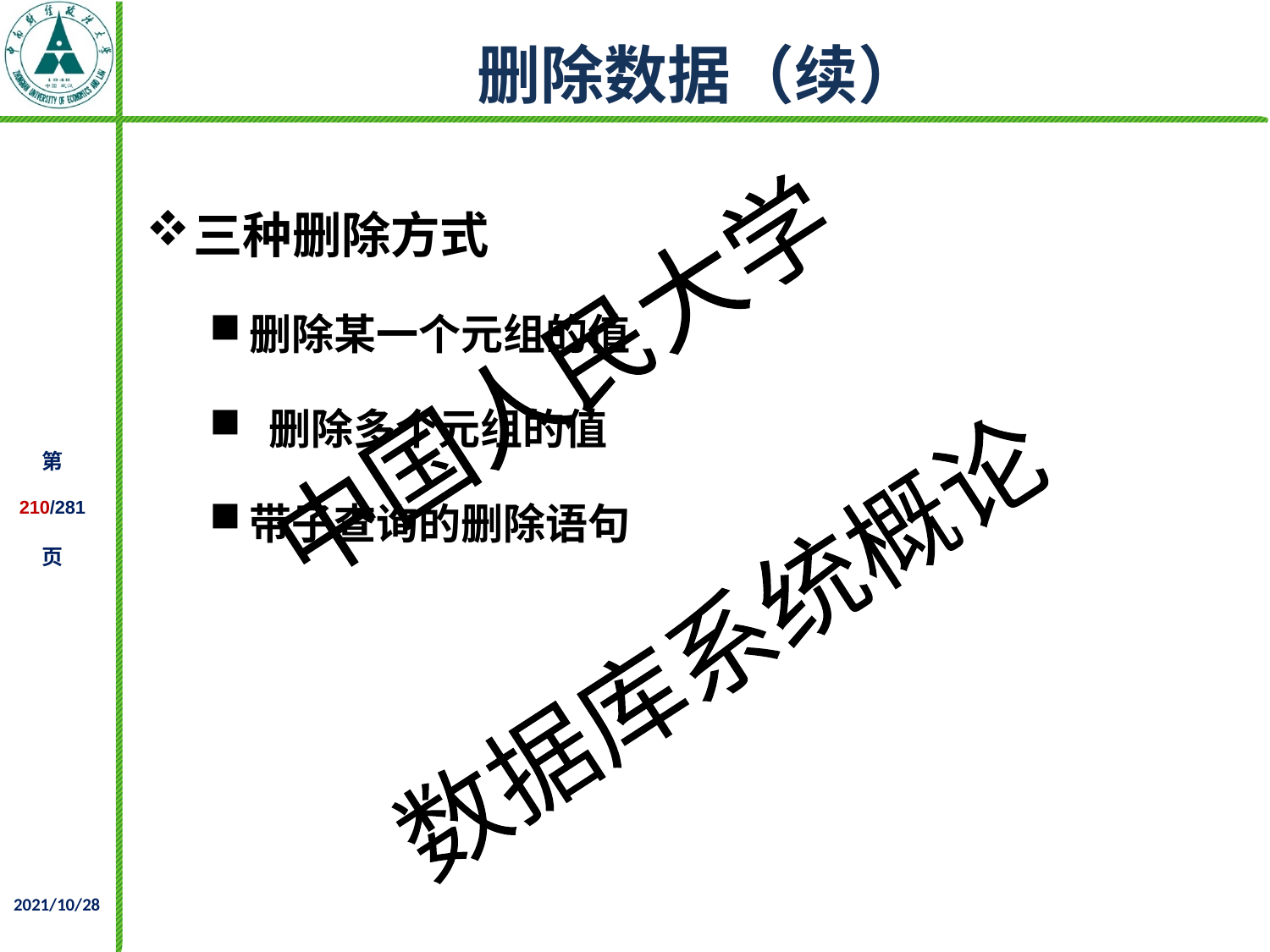

# 删除数据（续）
三种删除方式
删除某一个元组的值
 删除多个元组的值
带子查询的删除语句
2021/10/28